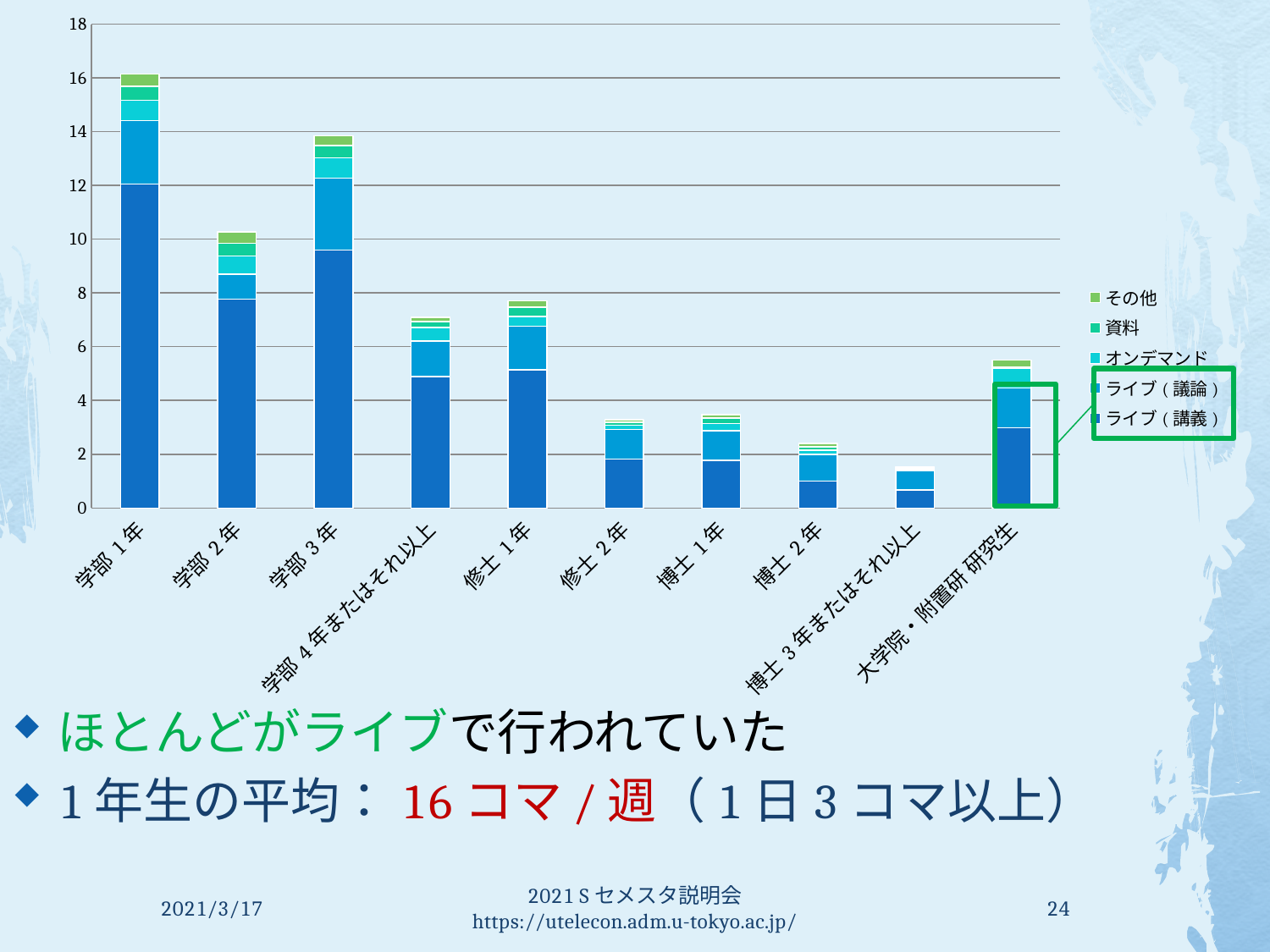

### Chart

| Category | ライブ(講義) | ライブ(議論) | オンデマンド | 資料 | その他 |
|---|---|---|---|---|---|
| 学部1年 | 12.05271739130435 | 2.359782608695652 | 0.7543478260869565 | 0.5135869565217391 | 0.4614130434782608 |
| 学部2年 | 7.767705382436261 | 0.9369688385269122 | 0.6777620396600567 | 0.46671388101983 | 0.4213881019830028 |
| 学部3年 | 9.592362344582593 | 2.683836589698046 | 0.7451154529307282 | 0.4689165186500888 | 0.3587921847246892 |
| 学部4年またはそれ以上 | 4.880841121495327 | 1.328660436137072 | 0.5101246105919003 | 0.2196261682242991 | 0.1573208722741433 |
| 修士1年 | 5.134850166481687 | 1.635405105438402 | 0.3590455049944506 | 0.3368479467258602 | 0.2352941176470588 |
| 修士2年 | 1.812230215827338 | 1.105035971223022 | 0.1568345323741007 | 0.1093525179856115 | 0.1035971223021583 |
| 博士1年 | 1.777158774373259 | 1.094707520891365 | 0.2688022284122563 | 0.2075208913649025 | 0.1295264623955432 |
| 博士2年 | 1.006802721088435 | 0.9897959183673469 | 0.1598639455782313 | 0.1207482993197279 | 0.1241496598639456 |
| 博士3年またはそれ以上 | 0.6693548387096774 | 0.716589861751152 | 0.06336405529953917 | 0.03341013824884793 | 0.04953917050691244 |
| 大学院・附置研 研究生 | 2.977064220183486 | 1.481651376146789 | 0.7522935779816514 | 0.02752293577981652 | 0.2614678899082569 |

ほとんどがライブで行われていた
1年生の平均：16コマ/週（1日3コマ以上）
2021/3/17
2021 Sセメスタ説明会 https://utelecon.adm.u-tokyo.ac.jp/
24